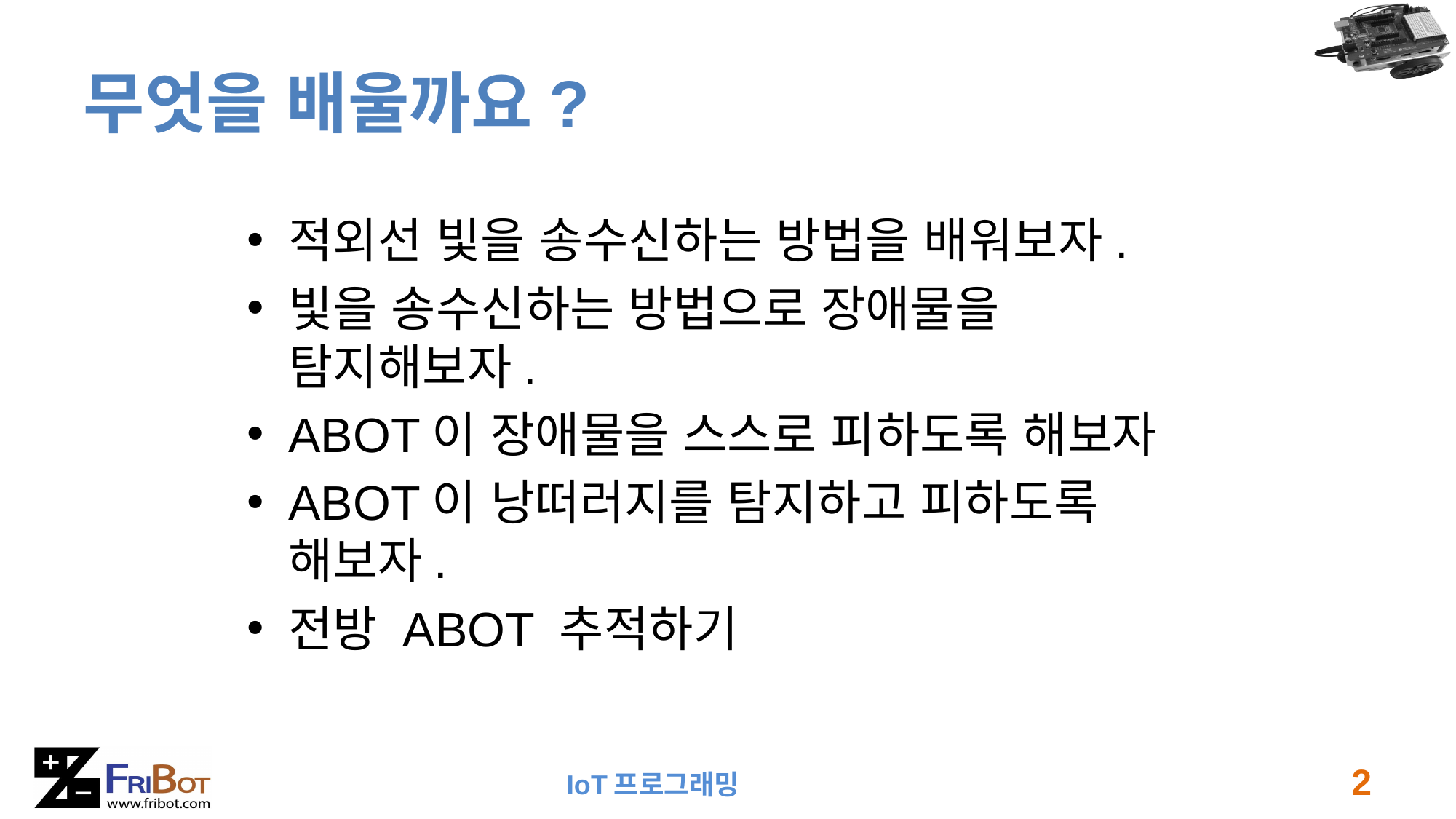

# 무엇을 배울까요?
적외선 빛을 송수신하는 방법을 배워보자.
빛을 송수신하는 방법으로 장애물을 탐지해보자.
ABOT이 장애물을 스스로 피하도록 해보자
ABOT이 낭떠러지를 탐지하고 피하도록 해보자.
전방 ABOT 추적하기
2